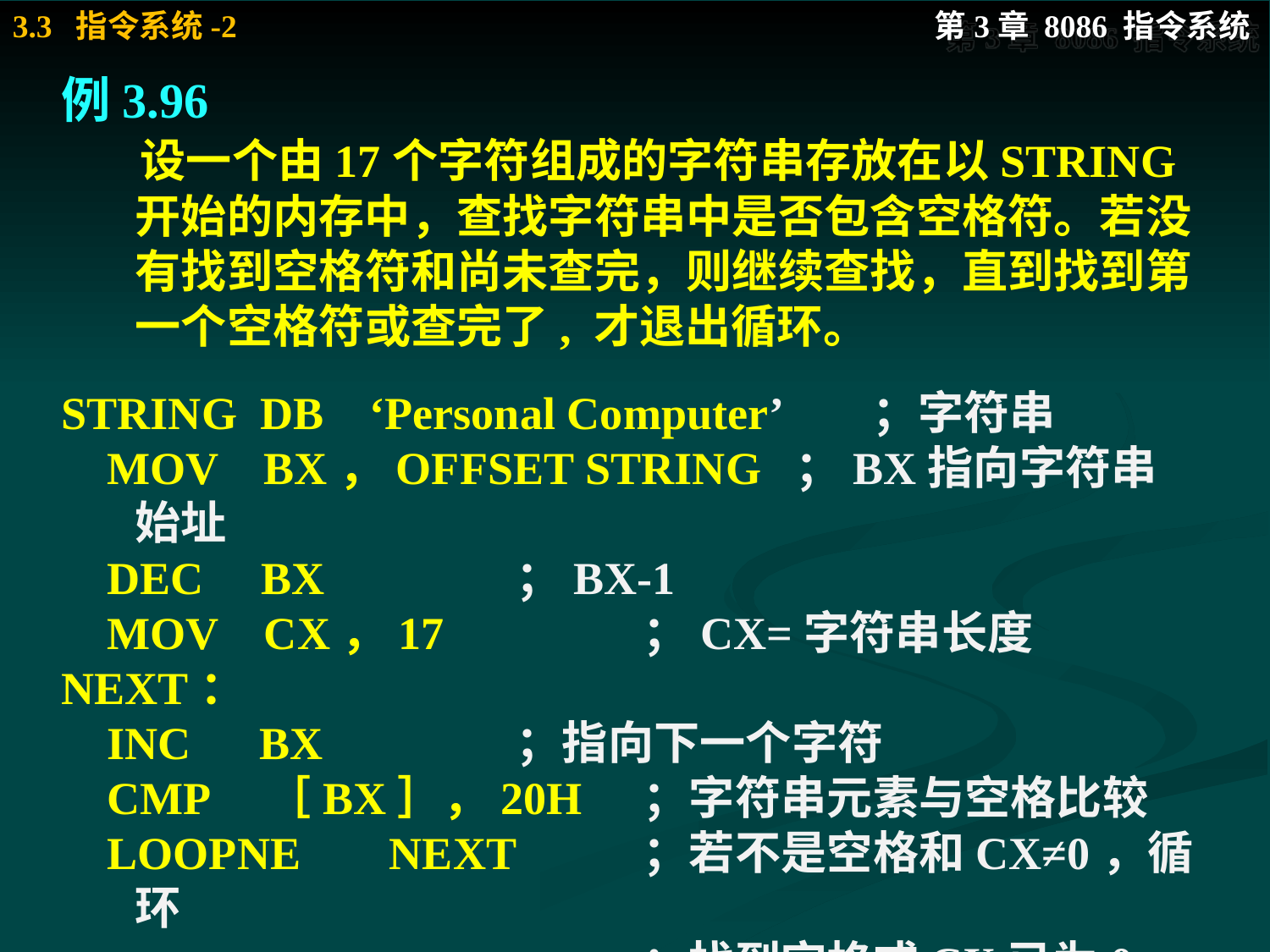

例3.96
      设一个由17个字符组成的字符串存放在以STRING开始的内存中，查找字符串中是否包含空格符。若没有找到空格符和尚未查完，则继续查找，直到找到第一个空格符或查完了, 才退出循环。
STRING  DB    ‘Personal Computer’       ；字符串
    MOV    BX，OFFSET STRING  ；BX指向字符串始址
    DEC     BX		；BX-1
    MOV    CX，17		；CX=字符串长度
NEXT：
    INC      BX		；指向下一个字符
    CMP    ［BX］，20H	；字符串元素与空格比较
    LOOPNE	NEXT	；若不是空格和CX≠0，循环
               …		    	；找到空格或CX已为0